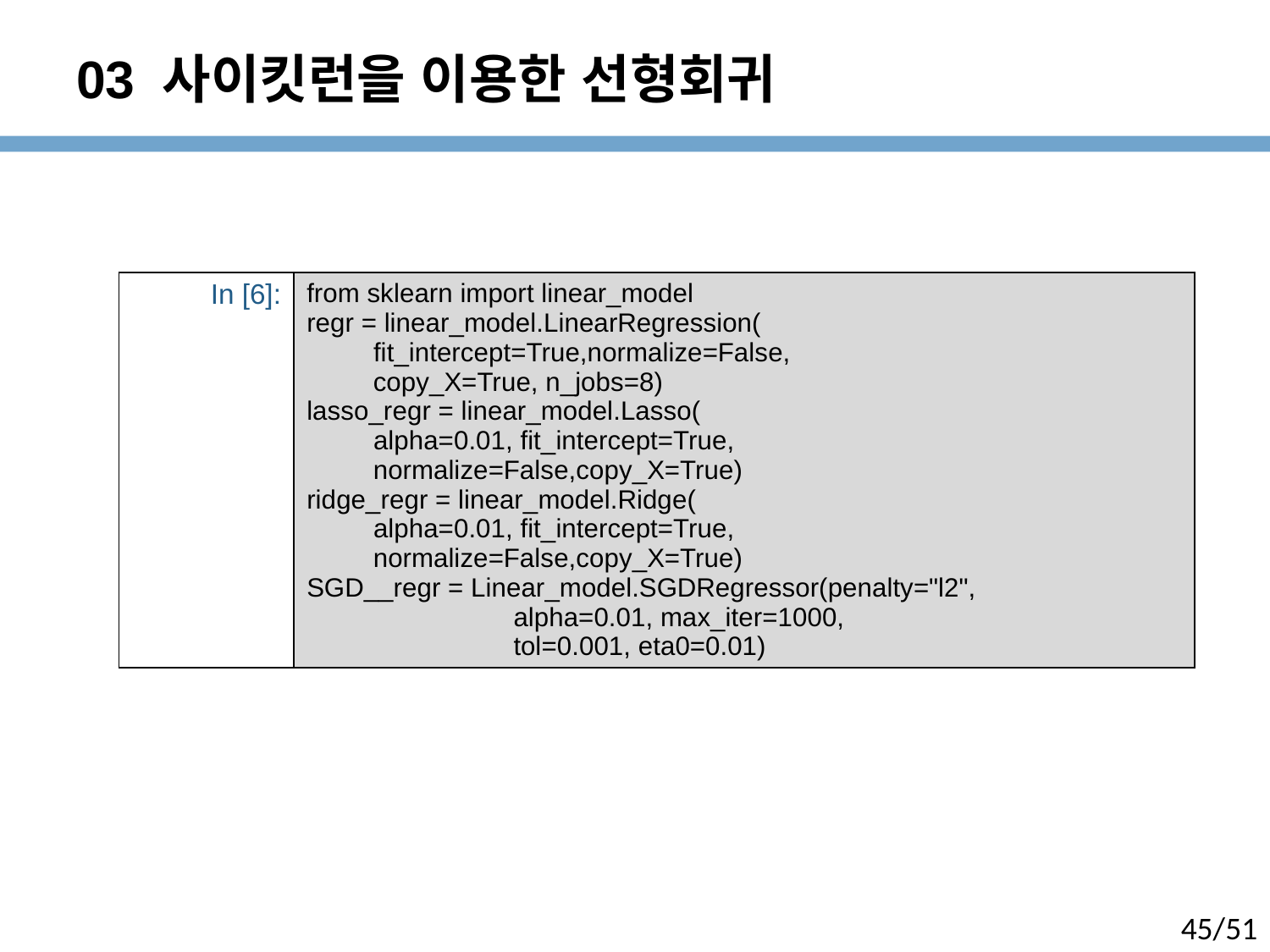

# 03 사이킷런을 이용한 선형회귀
| In [6]: | from sklearn import linear\_model regr = linear\_model.LinearRegression( fit\_intercept=True,normalize=False, copy\_X=True, n\_jobs=8) lasso\_regr = linear\_model.Lasso( alpha=0.01, fit\_intercept=True, normalize=False,copy\_X=True) ridge\_regr = linear\_model.Ridge( alpha=0.01, fit\_intercept=True, normalize=False,copy\_X=True) SGD\_\_regr = Linear\_model.SGDRegressor(penalty="l2", alpha=0.01, max\_iter=1000, tol=0.001, eta0=0.01) |
| --- | --- |
45/51